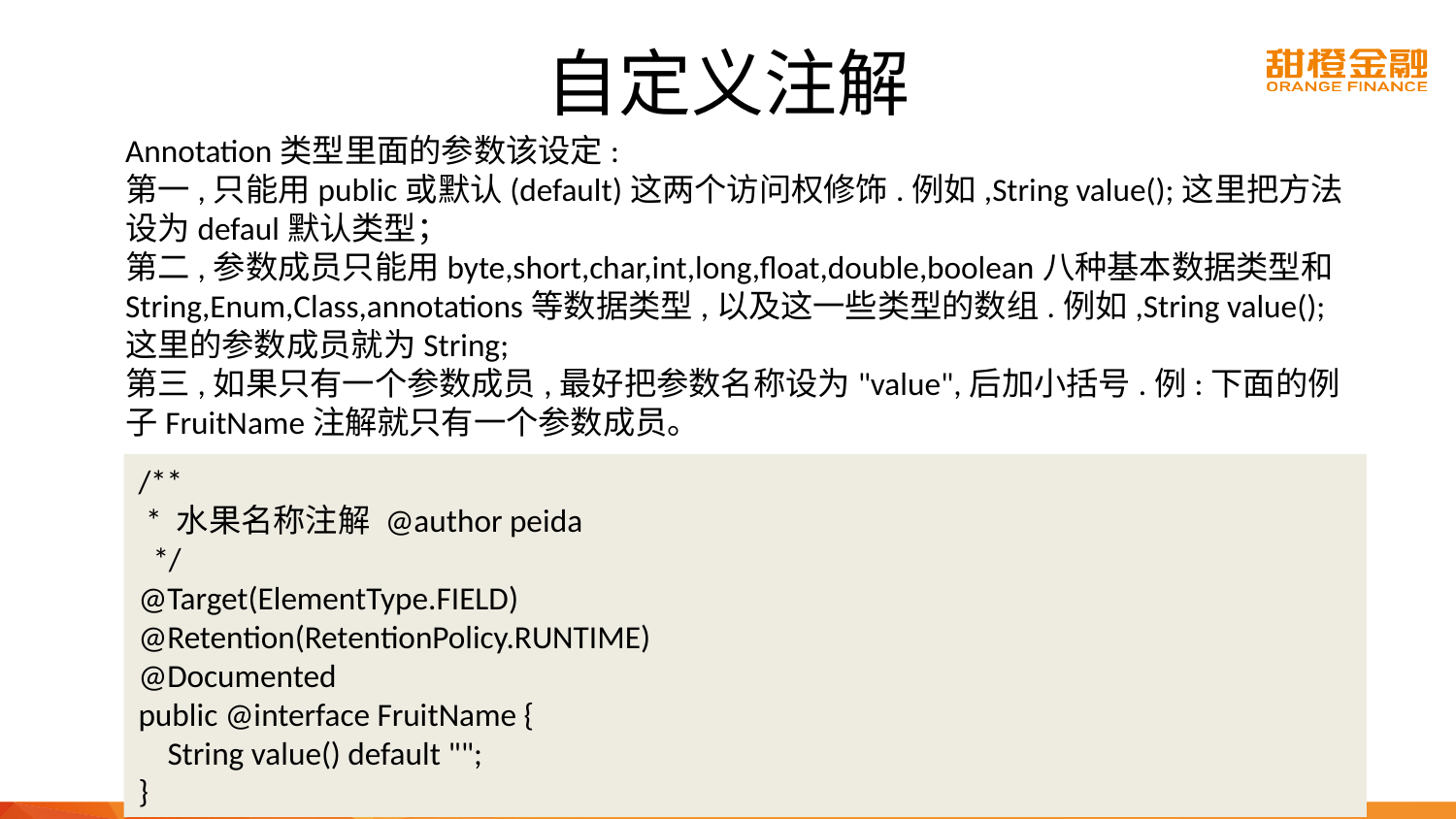

# 自定义注解
Annotation类型里面的参数该设定: 
第一,只能用public或默认(default)这两个访问权修饰.例如,String value();这里把方法设为defaul默认类型；　 　
第二,参数成员只能用byte,short,char,int,long,float,double,boolean八种基本数据类型和 String,Enum,Class,annotations等数据类型,以及这一些类型的数组.例如,String value();这里的参数成员就为String;　　
第三,如果只有一个参数成员,最好把参数名称设为"value",后加小括号.例:下面的例子FruitName注解就只有一个参数成员。
/**
 * 水果名称注解 @author peida
  */
@Target(ElementType.FIELD)
@Retention(RetentionPolicy.RUNTIME)
@Documented
public @interface FruitName {
    String value() default "";
}